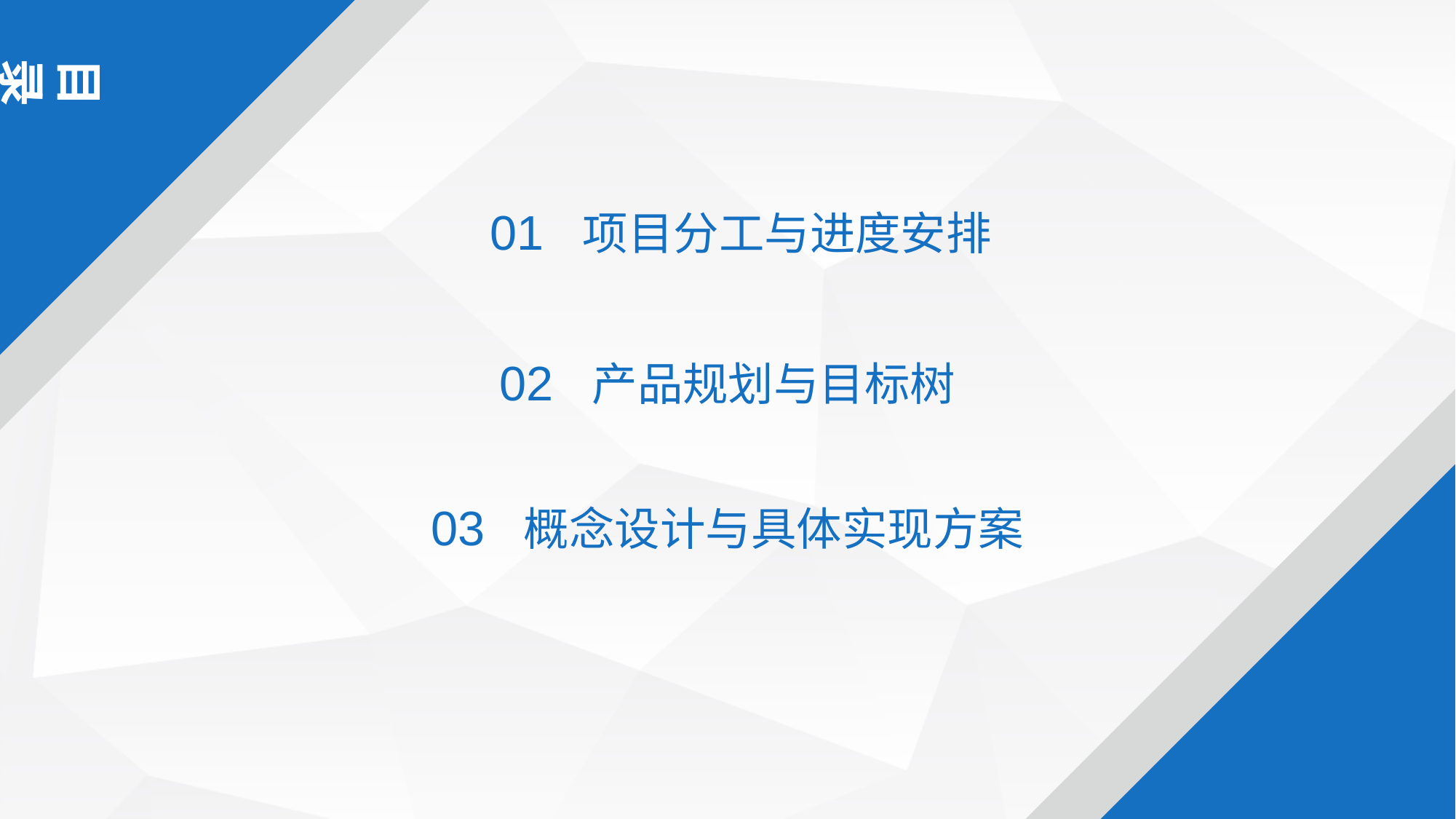

目录
  01  项目分工与进度安排
02  产品规划与目标树

03  概念设计与具体实现方案